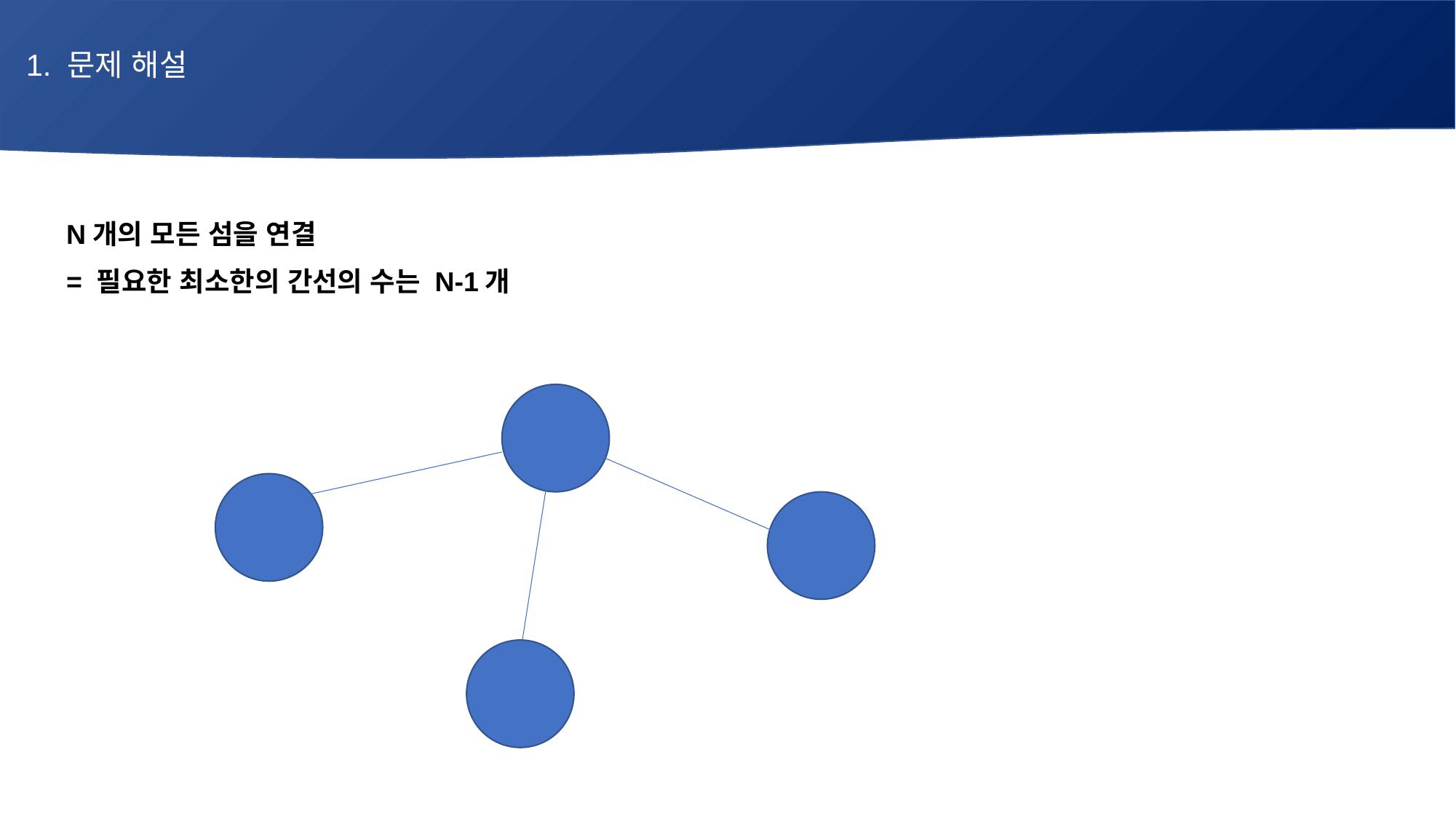

1. 문제 해설
# 매주 1 과제 LV2
N개의 모든 섬을 연결
= 필요한 최소한의 간선의 수는 N-1개